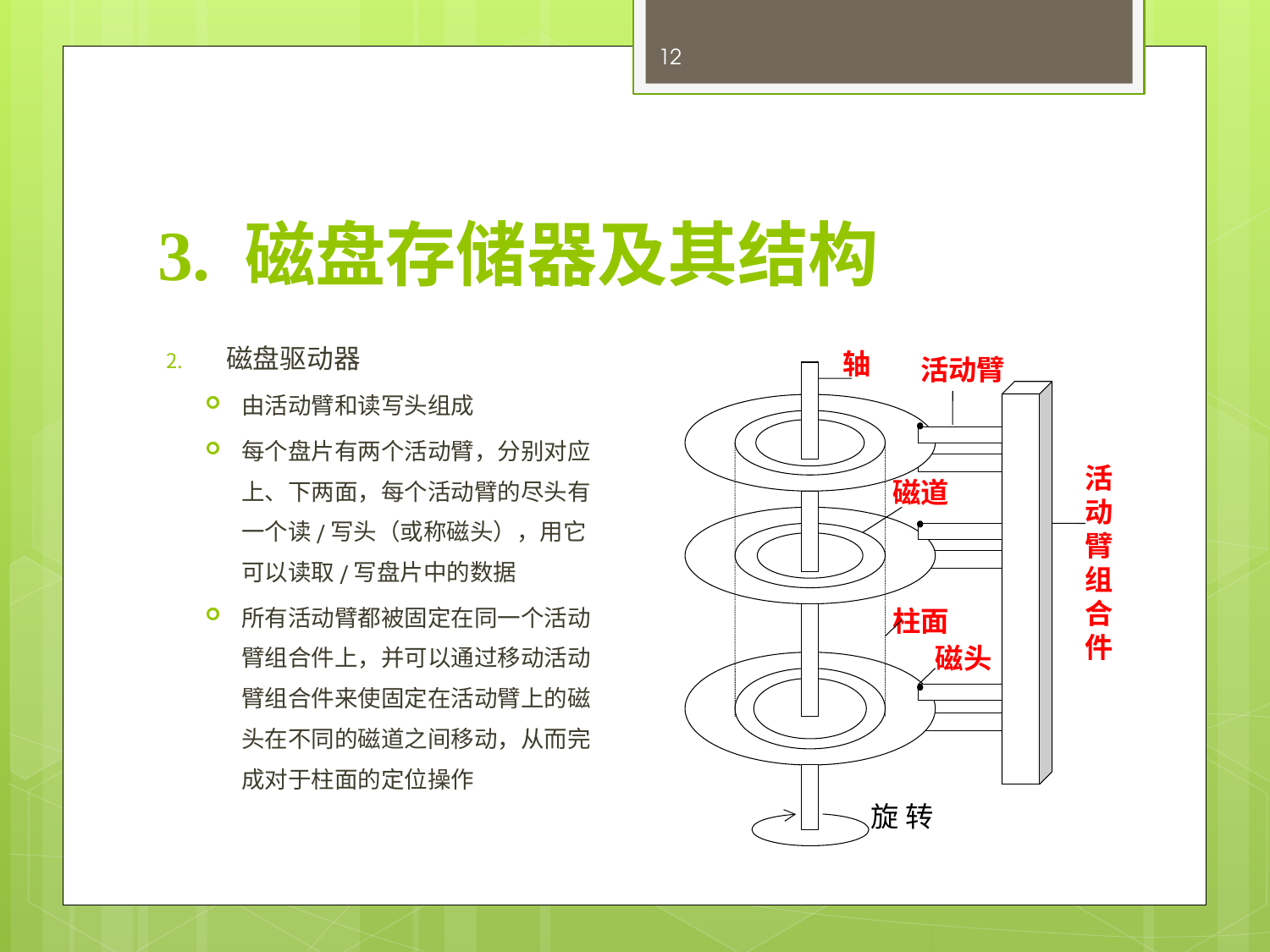

12
# 3. 磁盘存储器及其结构
磁盘驱动器
由活动臂和读写头组成
每个盘片有两个活动臂，分别对应上、下两面，每个活动臂的尽头有一个读/写头（或称磁头），用它可以读取/写盘片中的数据
所有活动臂都被固定在同一个活动臂组合件上，并可以通过移动活动臂组合件来使固定在活动臂上的磁头在不同的磁道之间移动，从而完成对于柱面的定位操作
轴

磁道

柱面

活动臂

活动臂组合件

磁头

旋 转